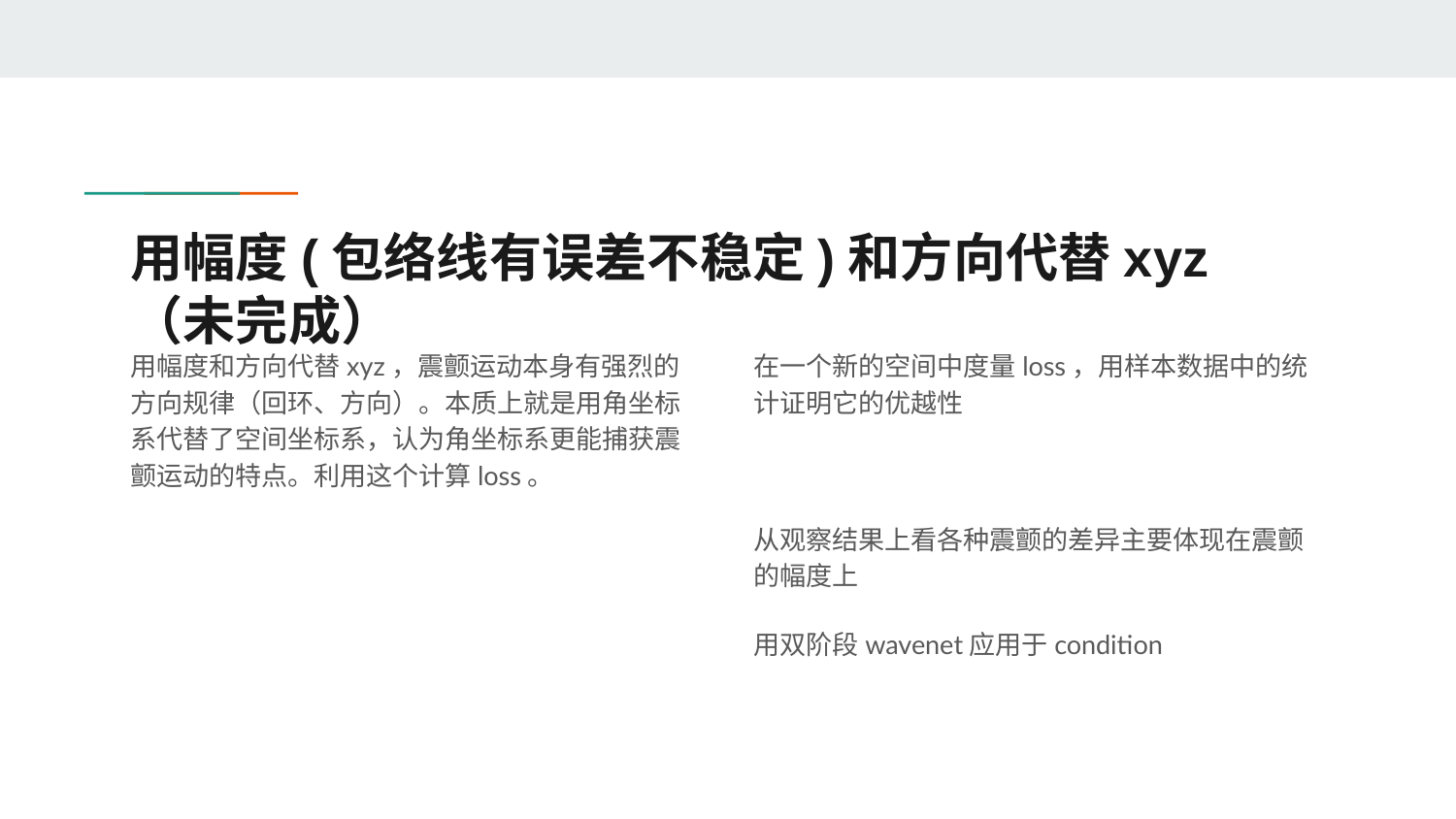

# 用幅度(包络线有误差不稳定)和方向代替xyz（未完成）
用幅度和方向代替xyz，震颤运动本身有强烈的方向规律（回环、方向）。本质上就是用角坐标系代替了空间坐标系，认为角坐标系更能捕获震颤运动的特点。利用这个计算loss。
在一个新的空间中度量loss，用样本数据中的统计证明它的优越性

从观察结果上看各种震颤的差异主要体现在震颤的幅度上
用双阶段wavenet应用于condition